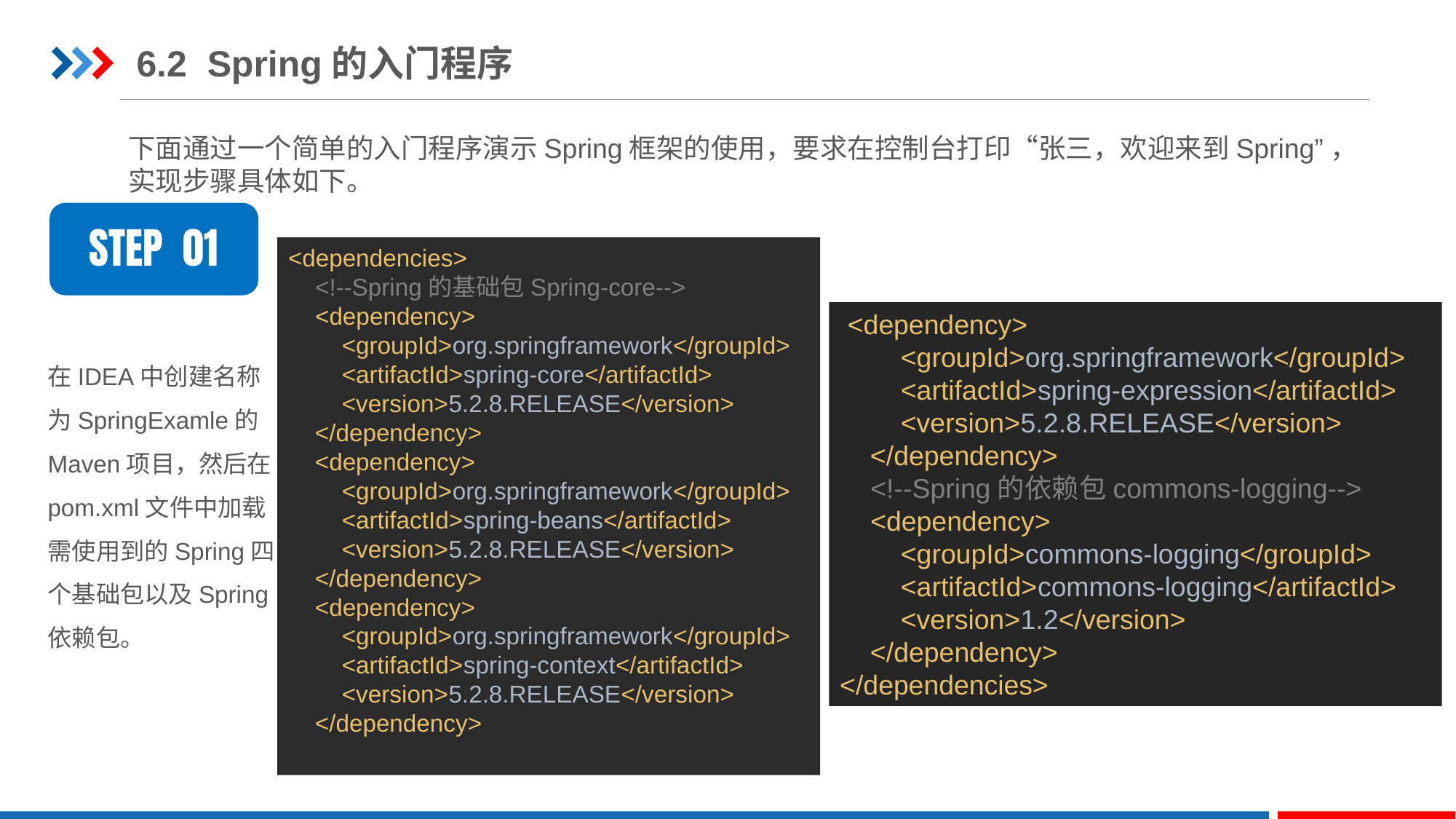

6.2  Spring的入门程序
下面通过一个简单的入门程序演示Spring框架的使用，要求在控制台打印“张三，欢迎来到Spring”，
实现步骤具体如下。

STEP  01
<dependencies>
    <!--Spring的基础包Spring-core-->
    <dependency>
        <groupId>org.springframework</groupId>
        <artifactId>spring-core</artifactId>
        <version>5.2.8.RELEASE</version>
    </dependency>
    <dependency>
        <groupId>org.springframework</groupId>
        <artifactId>spring-beans</artifactId>
        <version>5.2.8.RELEASE</version>
    </dependency>
    <dependency>
        <groupId>org.springframework</groupId>
        <artifactId>spring-context</artifactId>
        <version>5.2.8.RELEASE</version>
    </dependency>
 <dependency>
        <groupId>org.springframework</groupId>
        <artifactId>spring-expression</artifactId>
        <version>5.2.8.RELEASE</version>
    </dependency>
    <!--Spring的依赖包commons-logging-->
    <dependency>
        <groupId>commons-logging</groupId>
        <artifactId>commons-logging</artifactId>
        <version>1.2</version>
    </dependency>
</dependencies>
在IDEA中创建名称为SpringExamle的Maven项目，然后在pom.xml文件中加载需使用到的Spring四个基础包以及Spring依赖包。